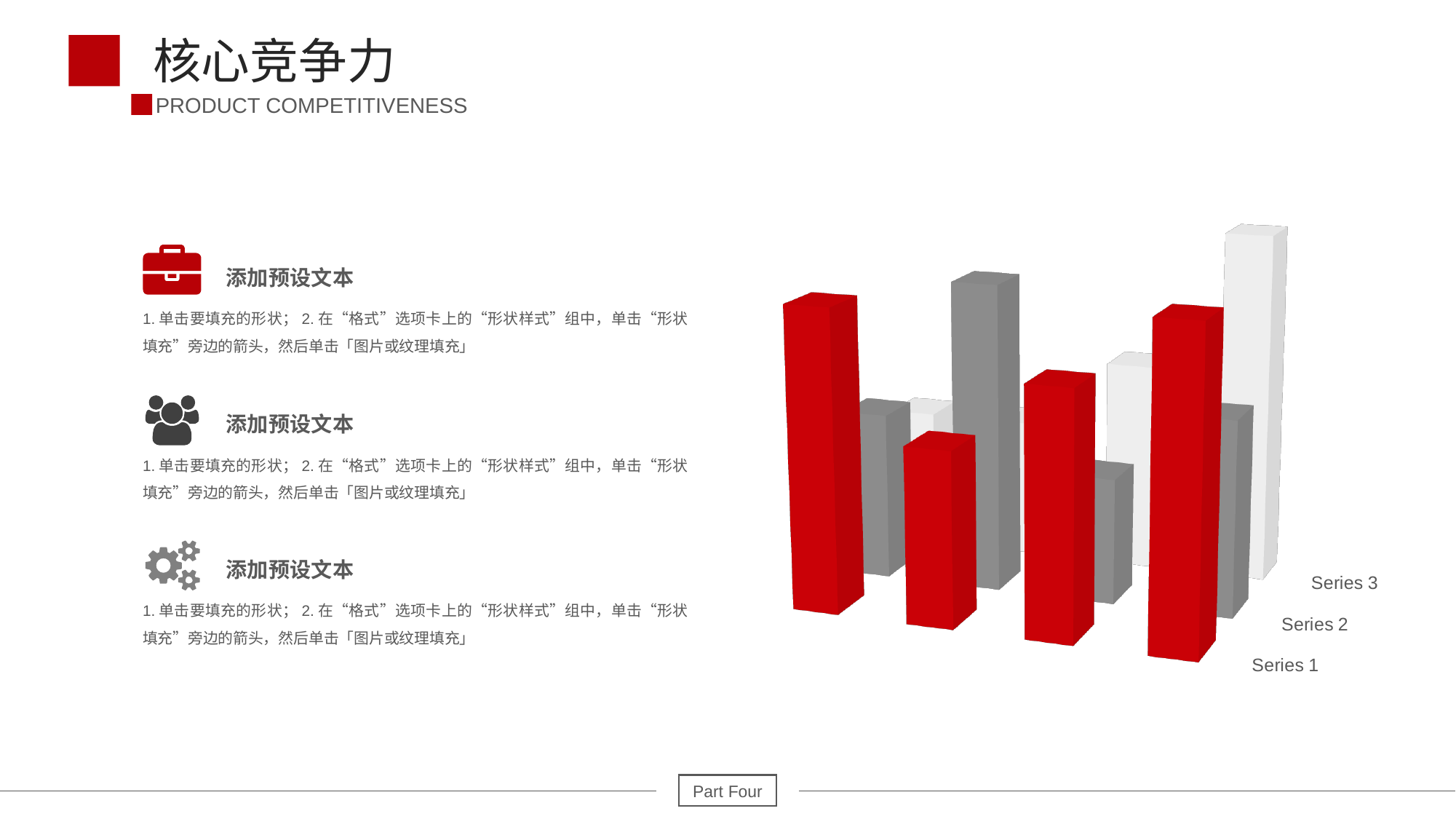

核心竞争力

PRODUCT COMPETITIVENESS

[unsupported chart]

添加预设文本
1.单击要填充的形状；2.在“格式”选项卡上的“形状样式”组中，单击“形状填充”旁边的箭头，然后单击「图片或纹理填充」

添加预设文本
1.单击要填充的形状；2.在“格式”选项卡上的“形状样式”组中，单击“形状填充”旁边的箭头，然后单击「图片或纹理填充」

添加预设文本
1.单击要填充的形状；2.在“格式”选项卡上的“形状样式”组中，单击“形状填充”旁边的箭头，然后单击「图片或纹理填充」
Part Four